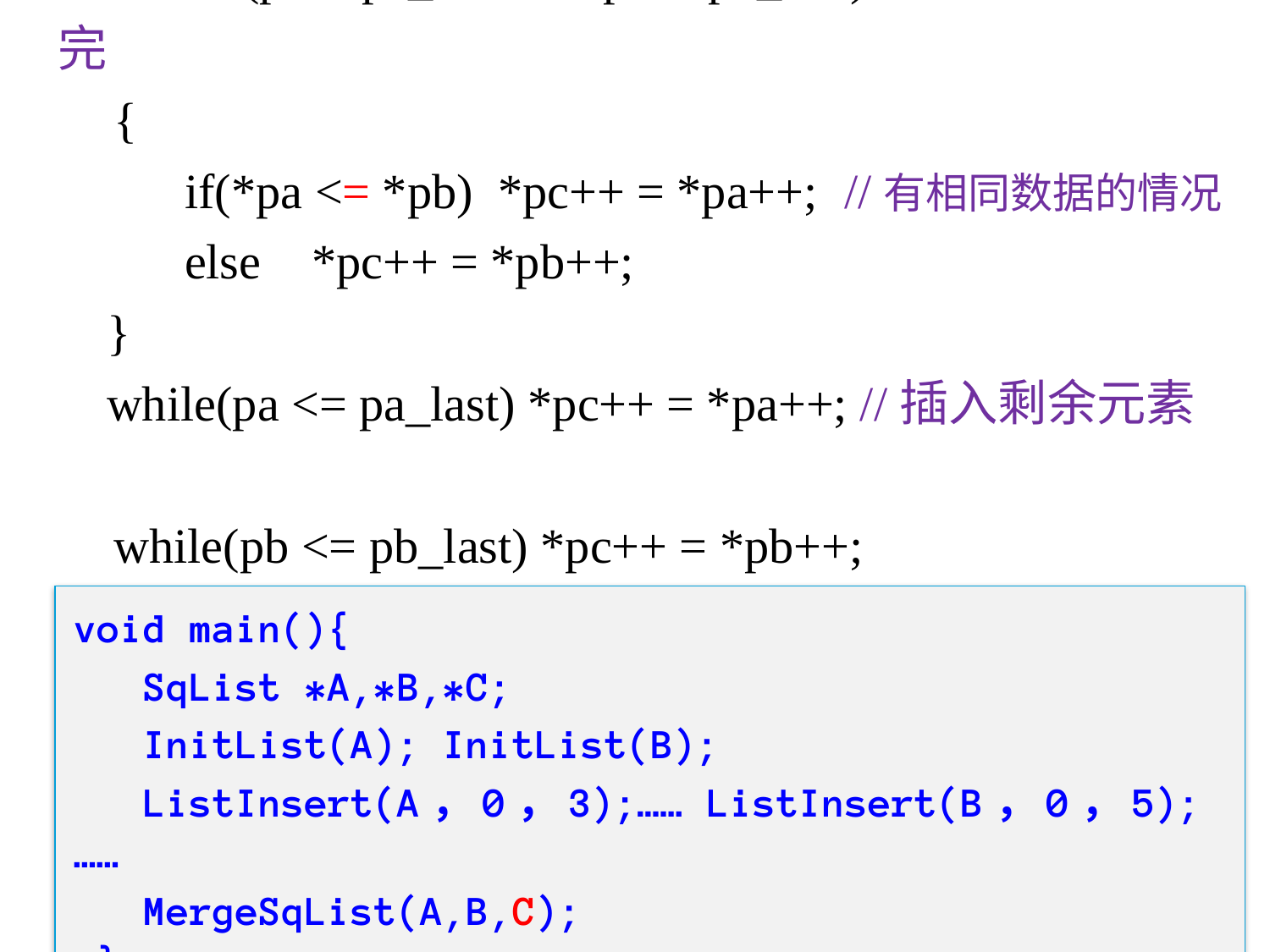

# while(pa<=pa_last && pb<=pb_last) //La和Lb均未完 { if(*pa <= *pb)  *pc++ = *pa++;	  //有相同数据的情况 else	*pc++ = *pb++; } while(pa <= pa_last) *pc++ = *pa++; //插入剩余元素 while(pb <= pb_last) *pc++ = *pb++; }
void main(){
   SqList *A,*B,*C;
   InitList(A); InitList(B);
   ListInsert(A，0，3);…… ListInsert(B，0，5);……
   MergeSqList(A,B,C);
 }